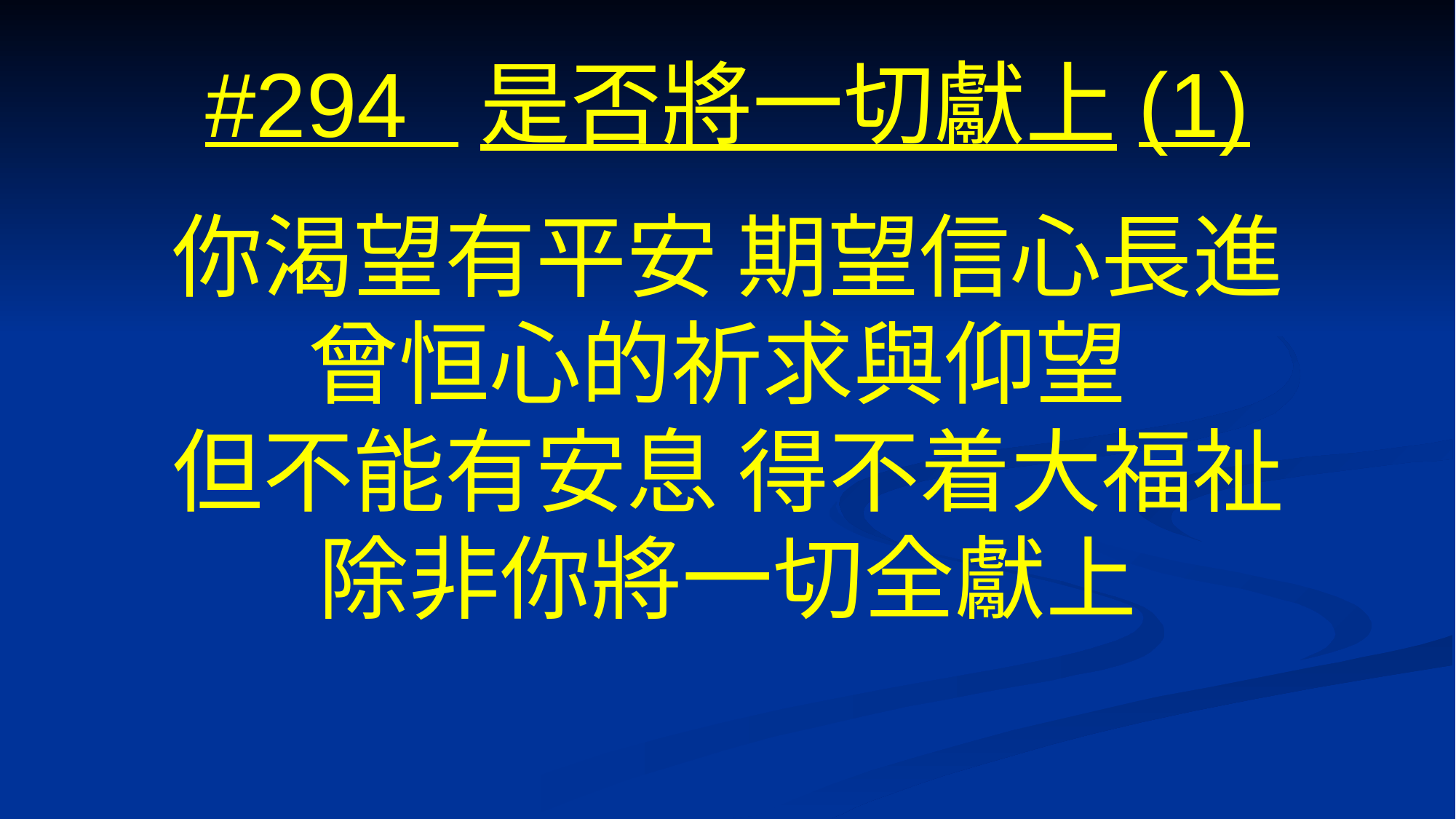

# #294  是否將一切獻上(1)
你渴望有平安 期望信心長進
曾恒心的祈求與仰望
但不能有安息 得不着大福祉
除非你將一切全獻上